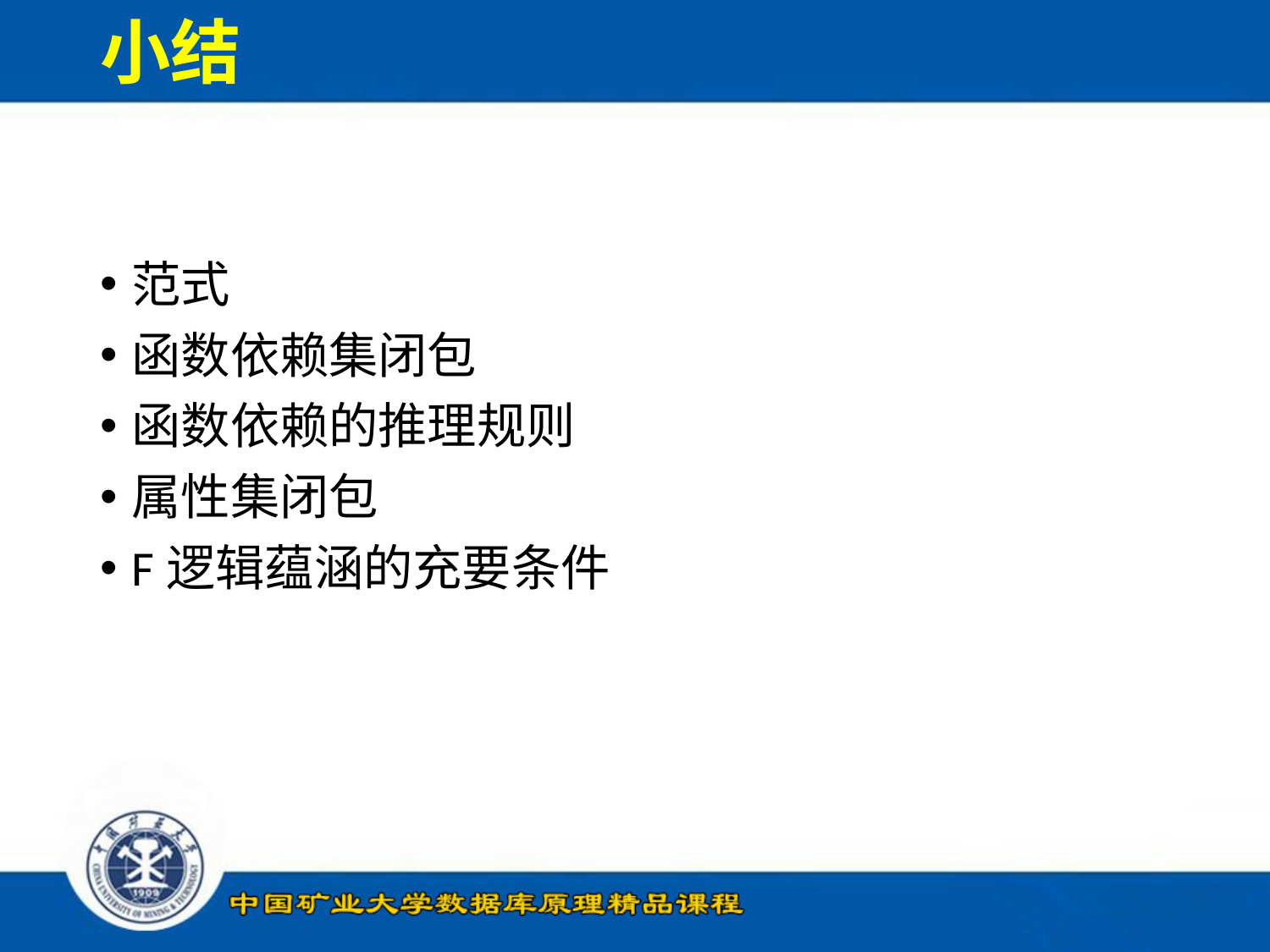

# 小结
范式
函数依赖集闭包
函数依赖的推理规则
属性集闭包
F逻辑蕴涵的充要条件